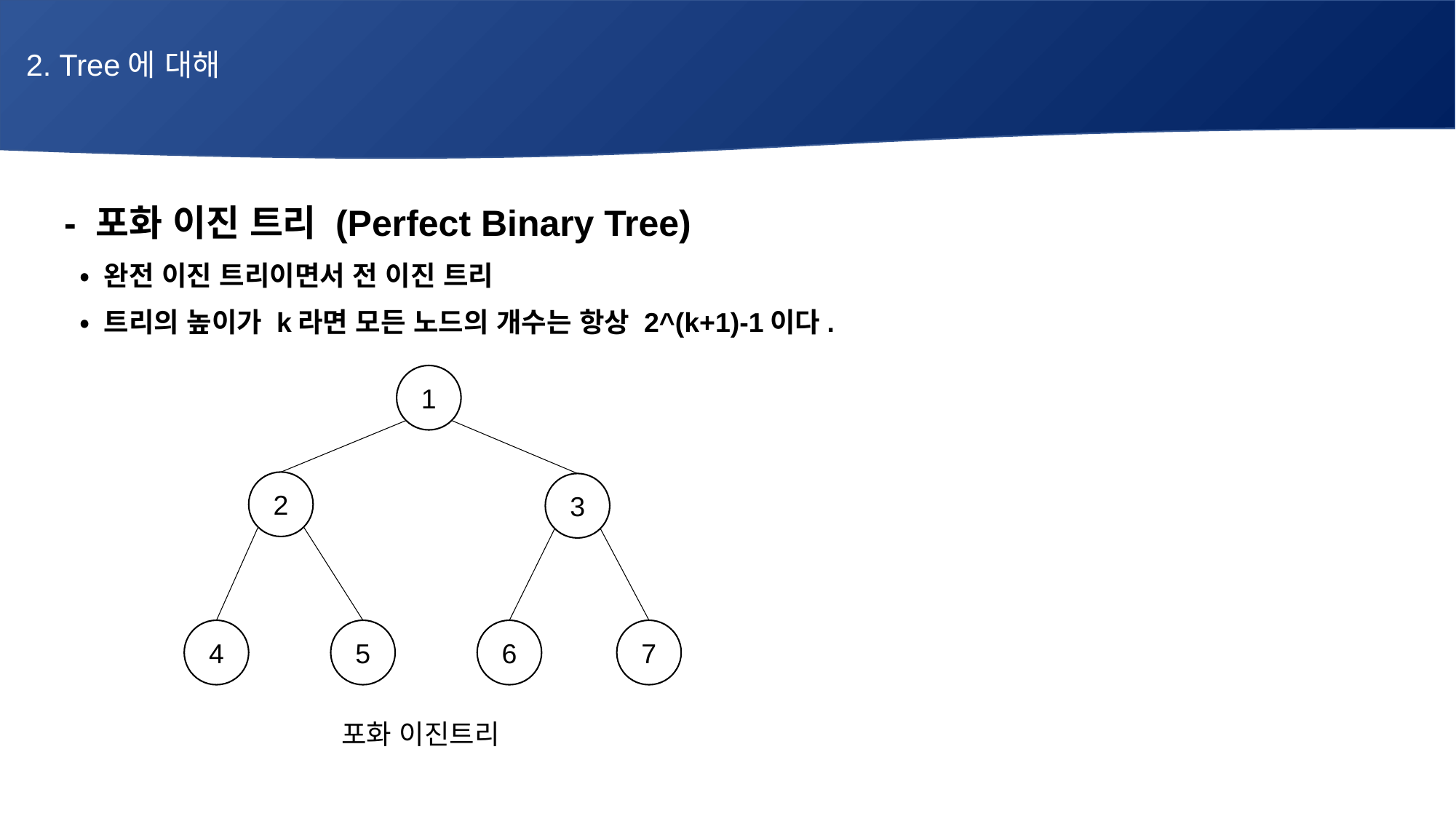

2. Tree에 대해
# 매주 1 과제 LV2
- 포화 이진 트리 (Perfect Binary Tree)
  • 완전 이진 트리이면서 전 이진 트리
  • 트리의 높이가 k라면 모든 노드의 개수는 항상 2^(k+1)-1이다.

1
2
3
4
5
6
7
포화 이진트리